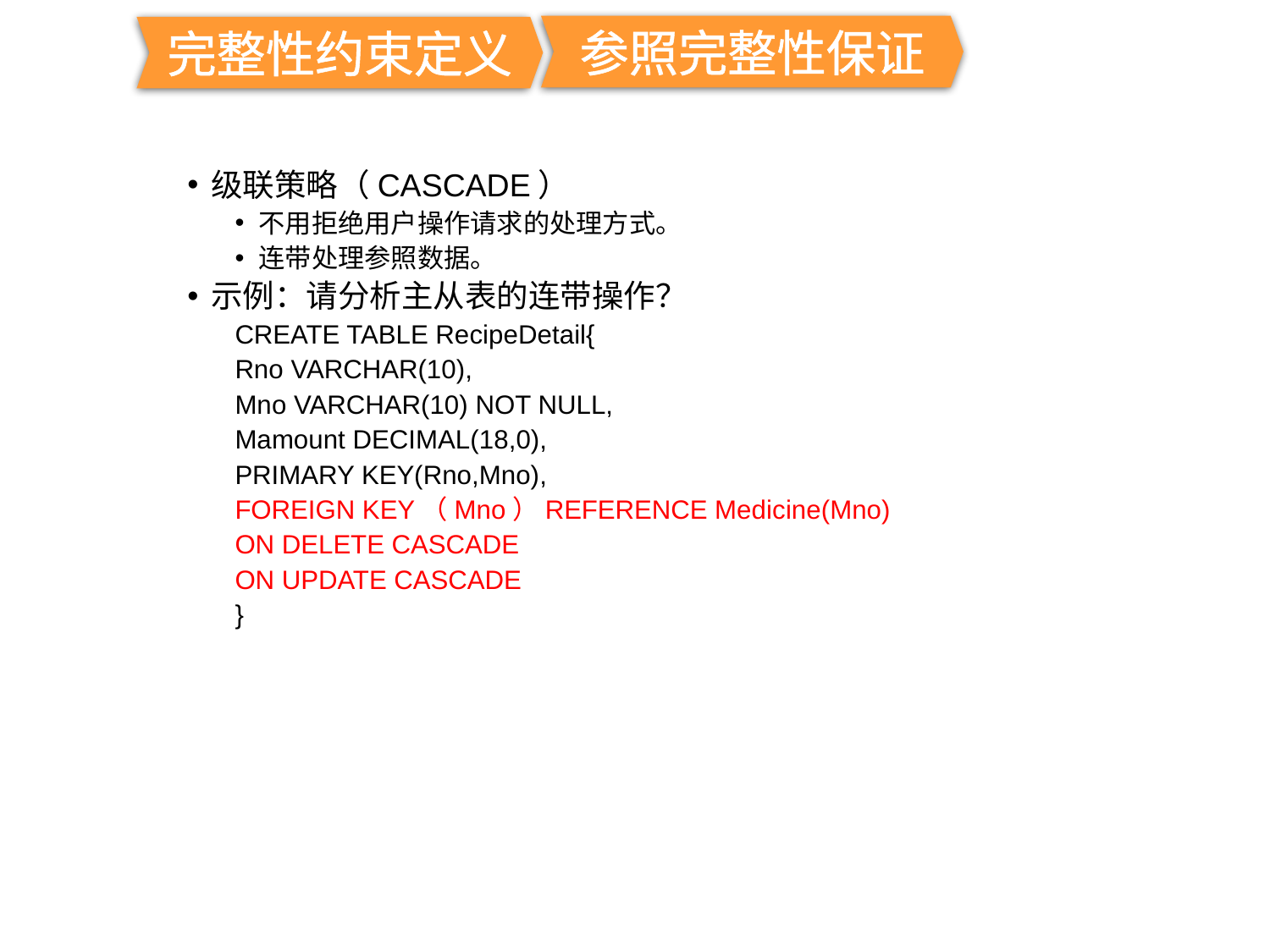

参照完整性保证
完整性约束定义

级联策略（CASCADE）
不用拒绝用户操作请求的处理方式。
连带处理参照数据。
示例：请分析主从表的连带操作？
CREATE TABLE RecipeDetail{
Rno VARCHAR(10),
Mno VARCHAR(10) NOT NULL,
Mamount DECIMAL(18,0),
PRIMARY KEY(Rno,Mno),
FOREIGN KEY（Mno）REFERENCE Medicine(Mno)
ON DELETE CASCADE
ON UPDATE CASCADE
}